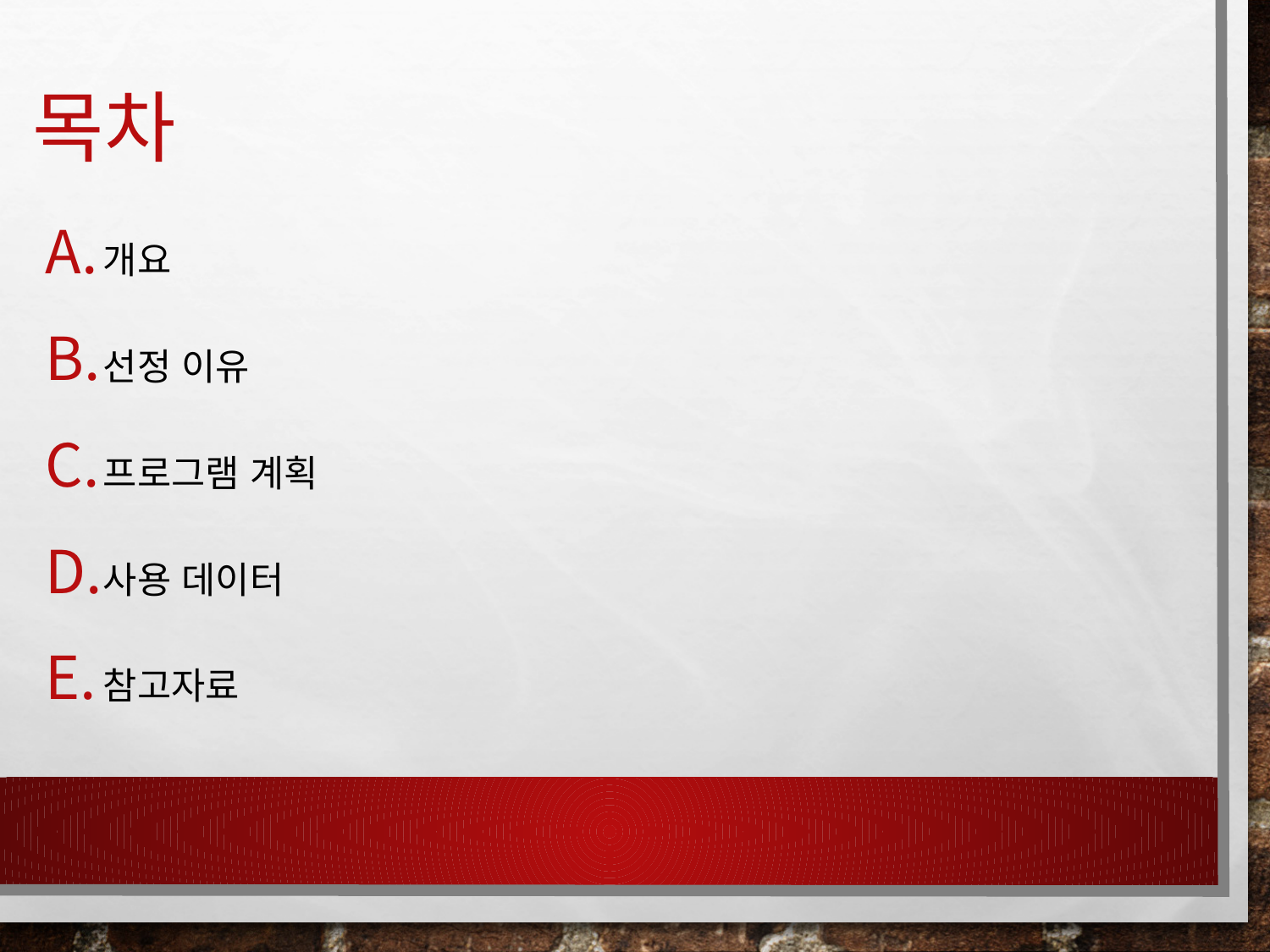

# 목차

개요
선정 이유
프로그램 계획
사용 데이터
참고자료